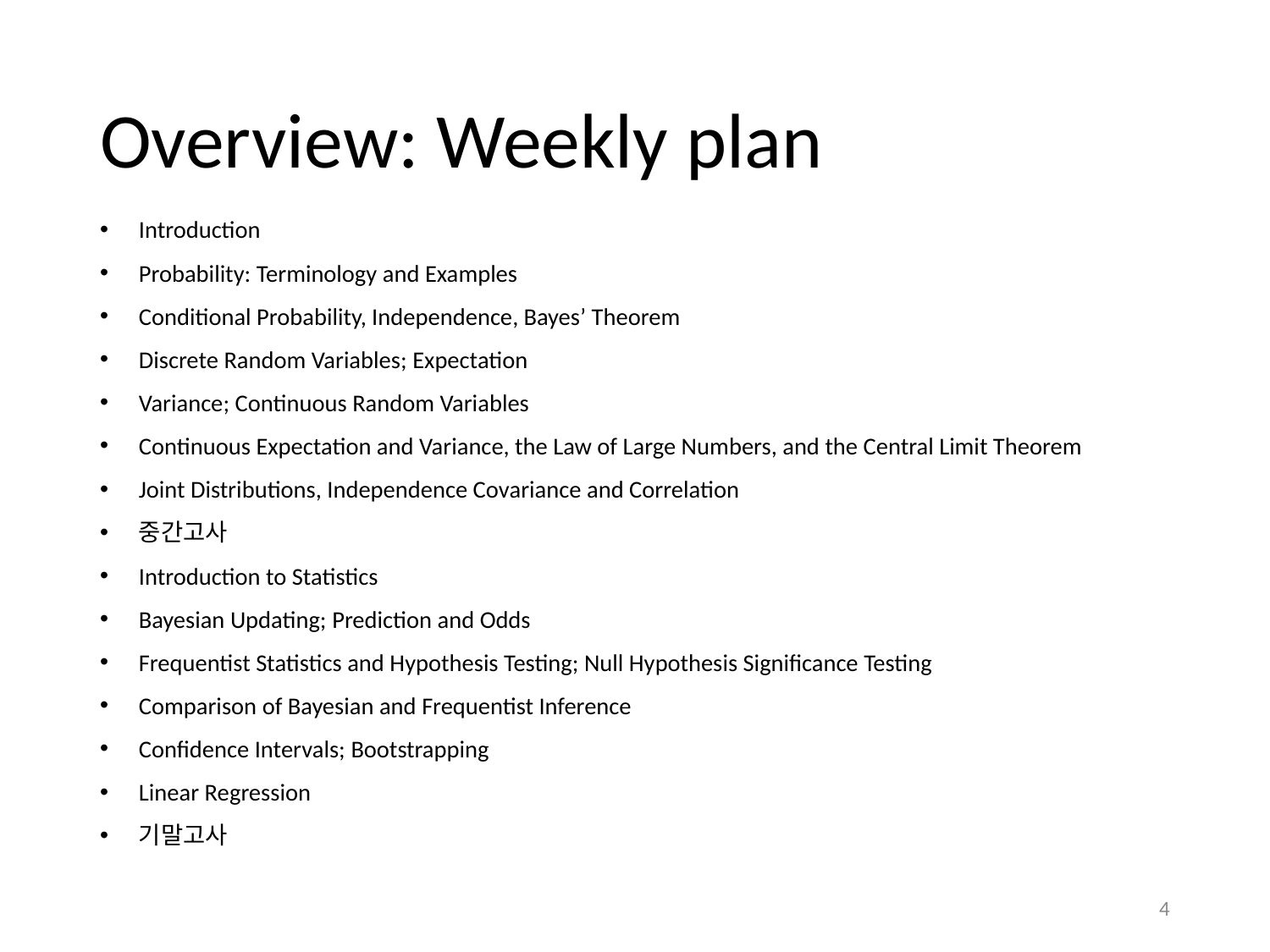

# Overview: Weekly plan
Introduction
Probability: Terminology and Examples
Conditional Probability, Independence, Bayes’ Theorem
Discrete Random Variables; Expectation
Variance; Continuous Random Variables
Continuous Expectation and Variance, the Law of Large Numbers, and the Central Limit Theorem
Joint Distributions, Independence Covariance and Correlation
중간고사
Introduction to Statistics
Bayesian Updating; Prediction and Odds
Frequentist Statistics and Hypothesis Testing; Null Hypothesis Significance Testing
Comparison of Bayesian and Frequentist Inference
Confidence Intervals; Bootstrapping
Linear Regression
기말고사
4